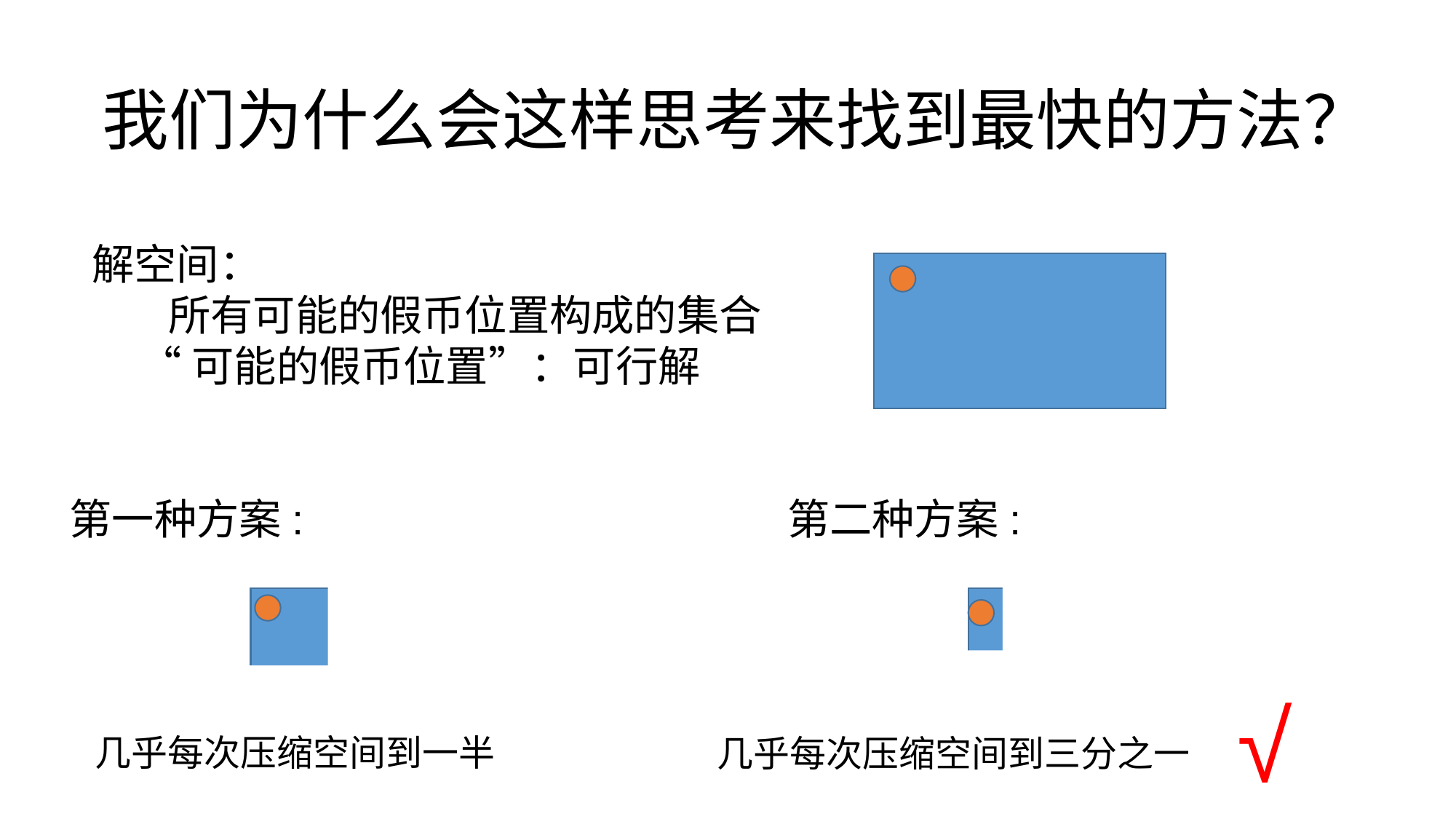

# 我们为什么会这样思考来找到最快的方法？
解空间：
       所有可能的假币位置构成的集合
     “可能的假币位置”：可行解

第一种方案:
第二种方案:

√
几乎每次压缩空间到一半
几乎每次压缩空间到三分之一